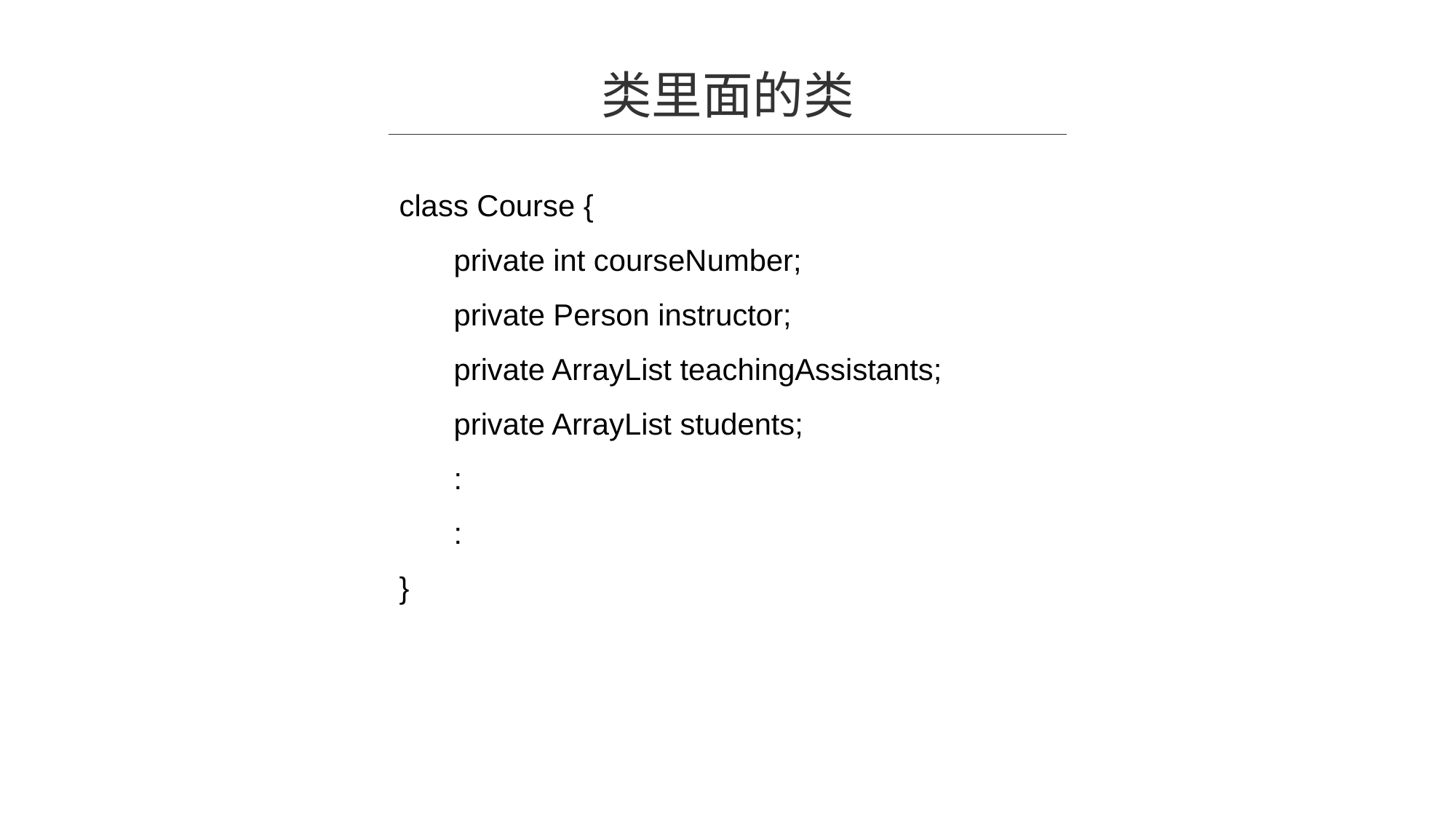

类里面的类
class Course {
private int courseNumber;
private Person instructor;
private ArrayList teachingAssistants;
private ArrayList students;
:
:
}